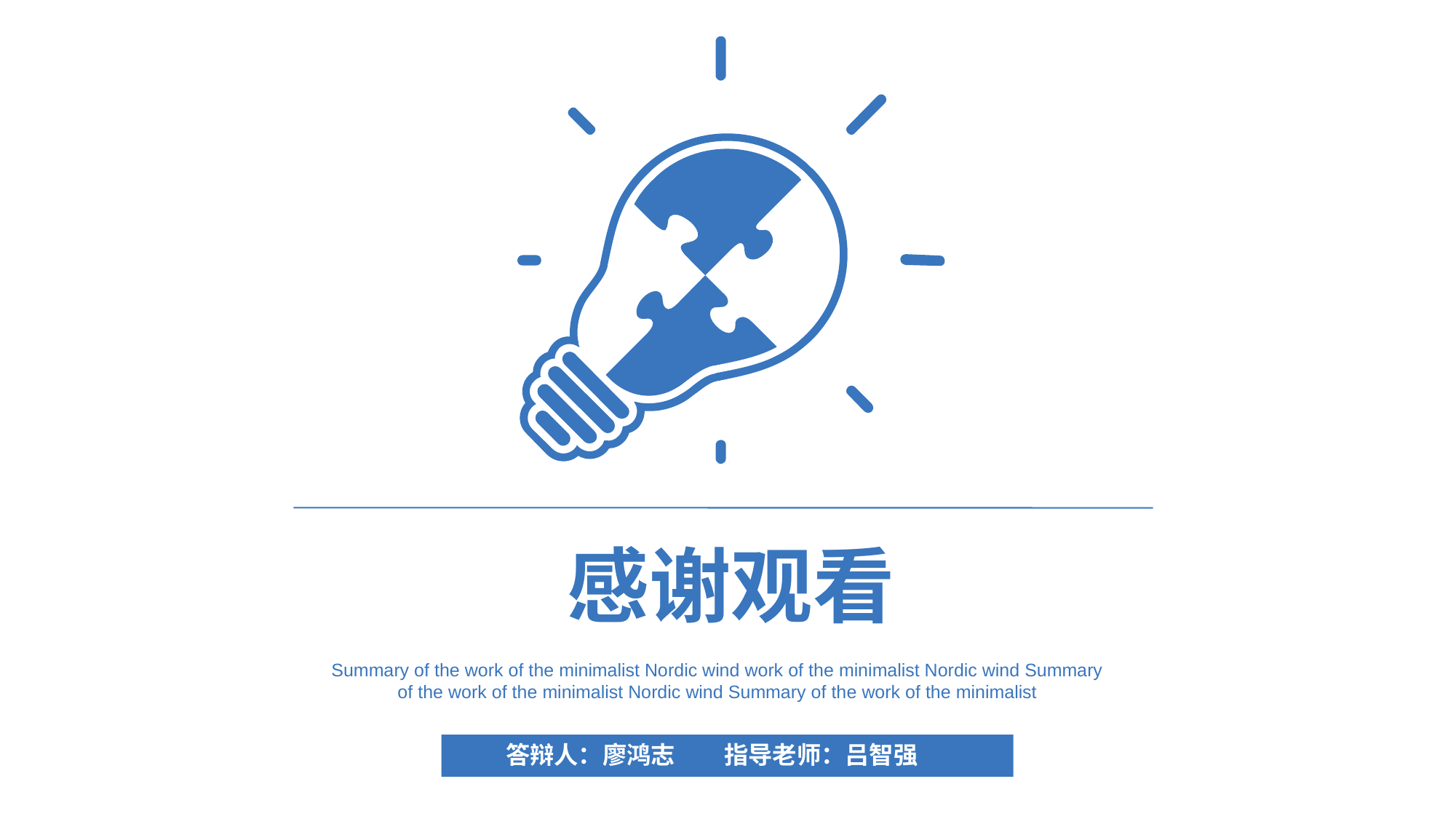

感谢观看
Summary of the work of the minimalist Nordic wind work of the minimalist Nordic wind Summary of the work of the minimalist Nordic wind Summary of the work of the minimalist
答辩人：廖鸿志         指导老师：吕智强